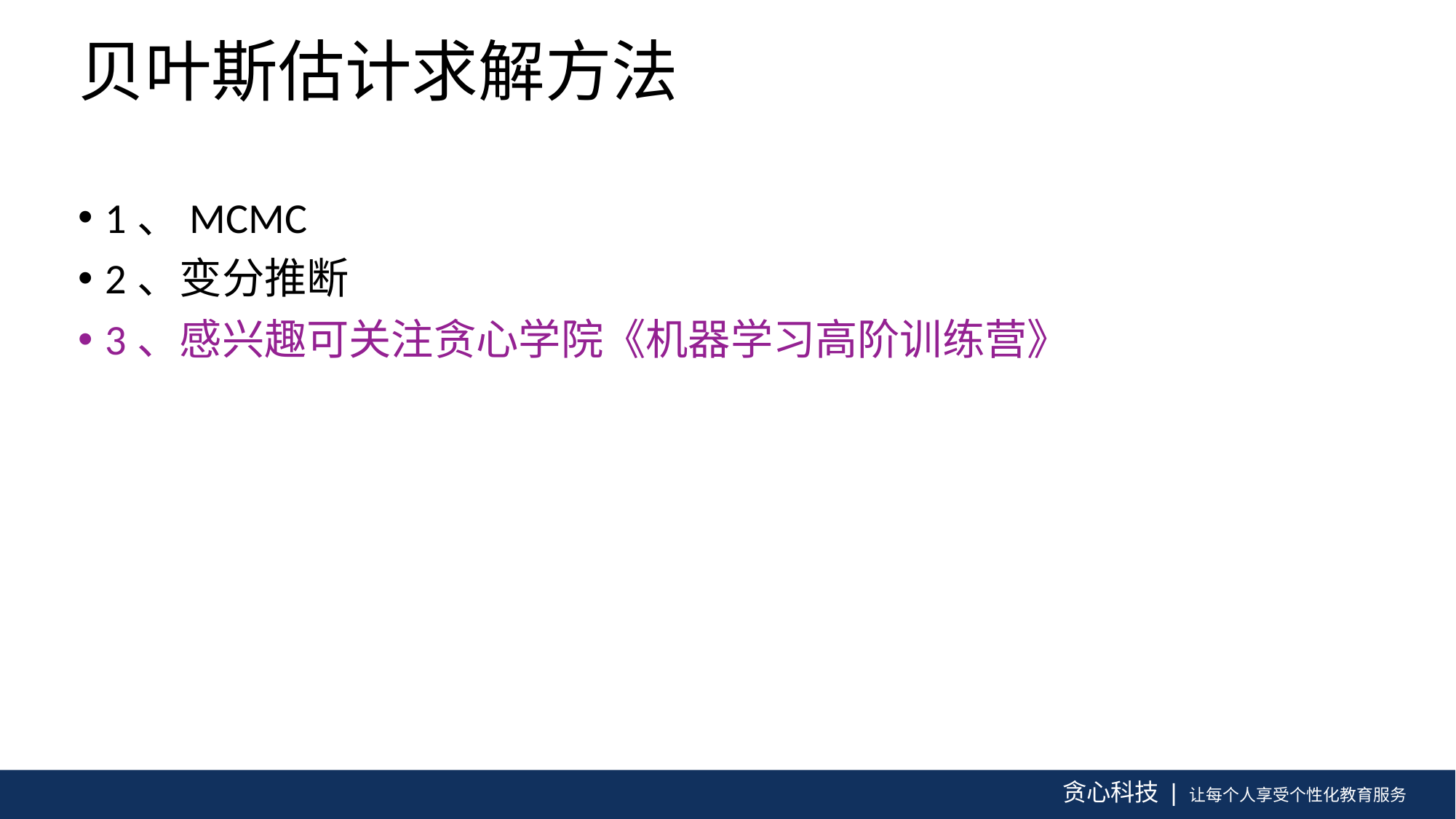

# 贝叶斯估计求解方法
1、MCMC
2、变分推断
3、感兴趣可关注贪心学院《机器学习高阶训练营》